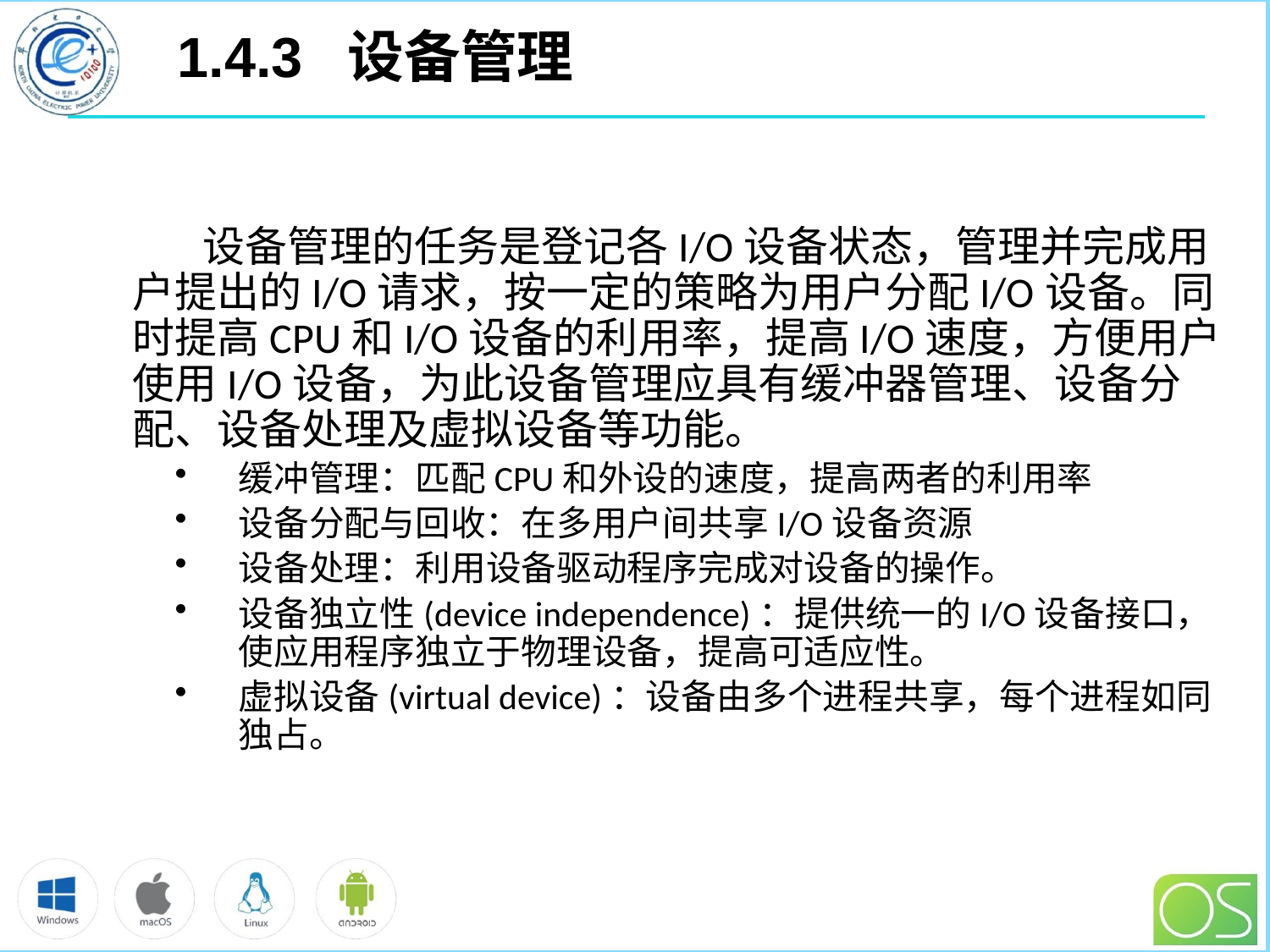

# 1.4.3  设备管理
	          设备管理的任务是登记各I/O设备状态，管理并完成用户提出的I/O请求，按一定的策略为用户分配I/O设备。同时提高CPU和I/O设备的利用率，提高I/O速度，方便用户使用I/O设备，为此设备管理应具有缓冲器管理、设备分配、设备处理及虚拟设备等功能。
缓冲管理：匹配CPU和外设的速度，提高两者的利用率
设备分配与回收：在多用户间共享I/O设备资源
设备处理：利用设备驱动程序完成对设备的操作。
设备独立性(device independence)：提供统一的I/O设备接口，使应用程序独立于物理设备，提高可适应性。
虚拟设备(virtual device)：设备由多个进程共享，每个进程如同独占。